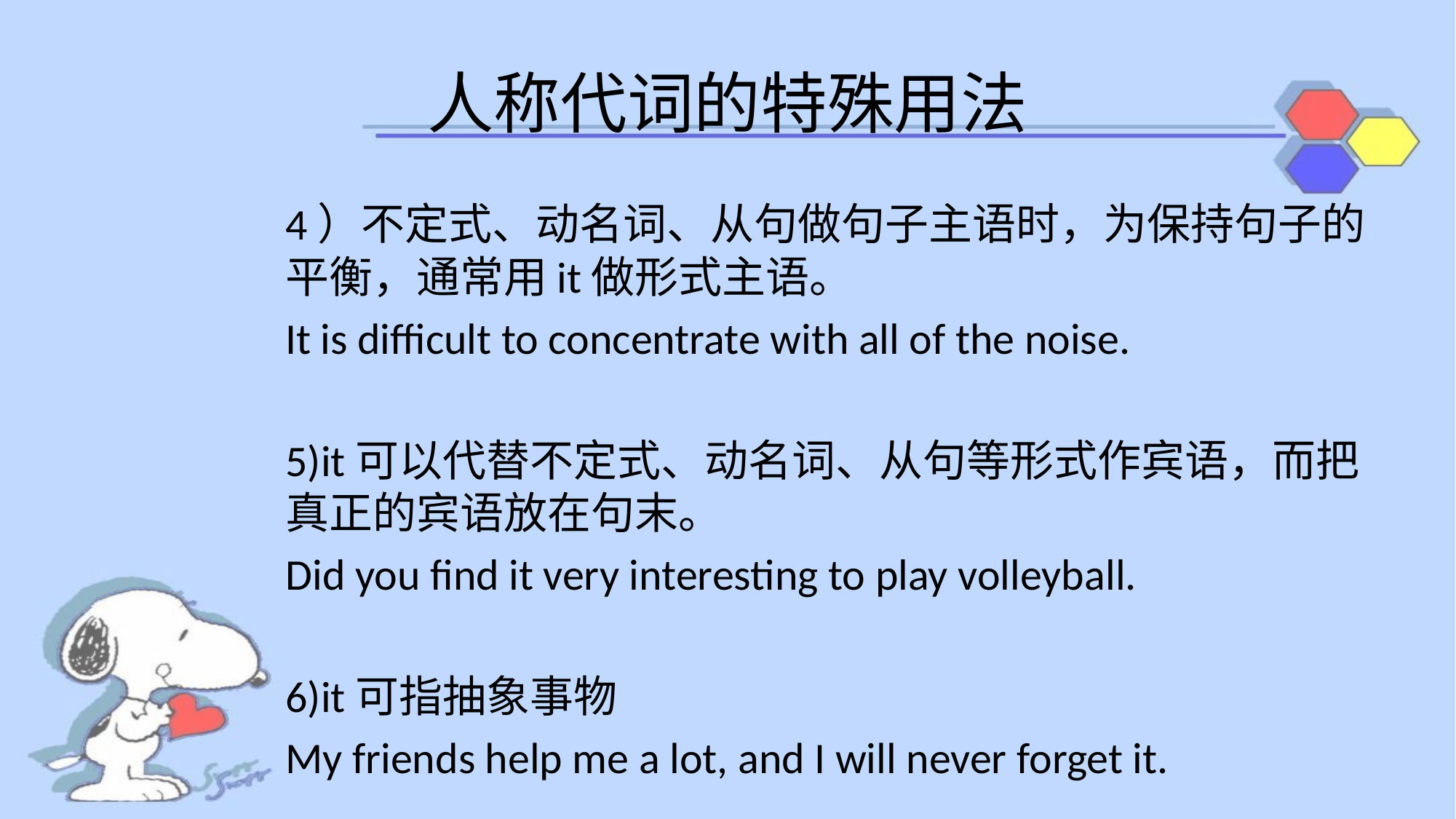

# 人称代词的特殊用法
4）不定式、动名词、从句做句子主语时，为保持句子的平衡，通常用it做形式主语。
It is difficult to concentrate with all of the noise.

5)it可以代替不定式、动名词、从句等形式作宾语，而把真正的宾语放在句末。
Did you find it very interesting to play volleyball.

6)it可指抽象事物
My friends help me a lot, and I will never forget it.